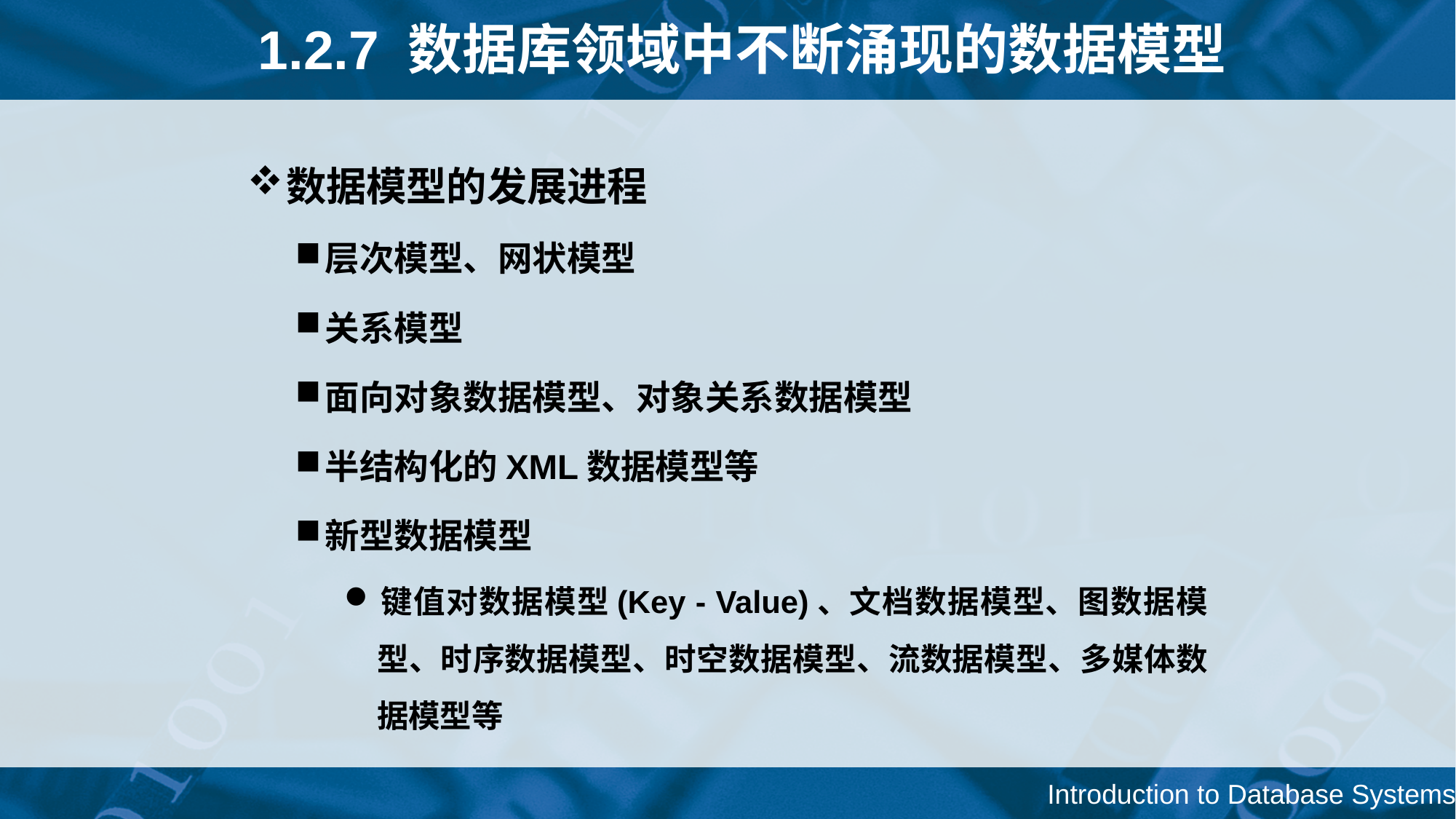

# 1.2.7 数据库领域中不断涌现的数据模型
数据模型的发展进程
层次模型、网状模型
关系模型
面向对象数据模型、对象关系数据模型
半结构化的XML数据模型等
新型数据模型
键值对数据模型(Key - Value)、文档数据模型、图数据模型、时序数据模型、时空数据模型、流数据模型、多媒体数据模型等